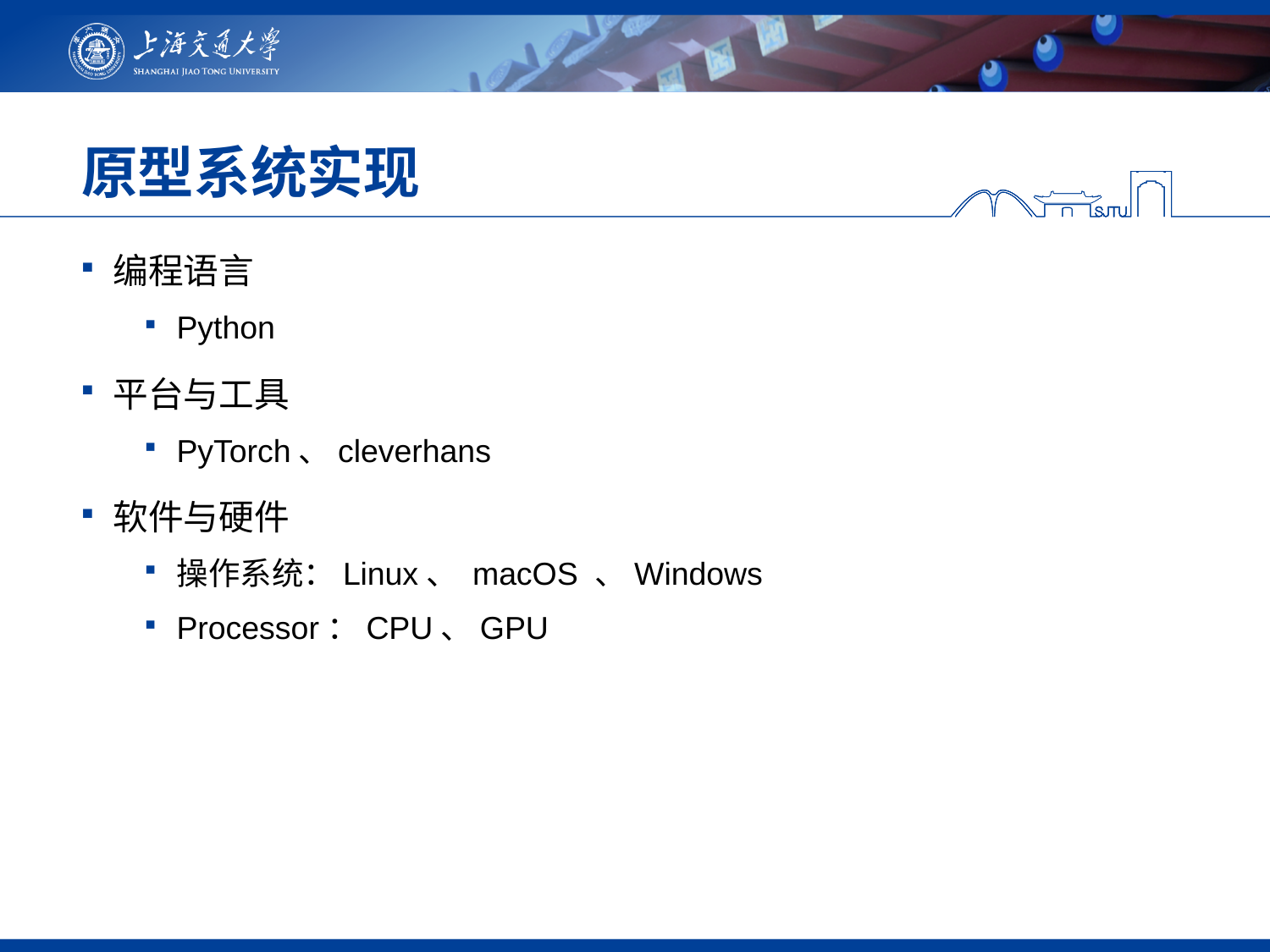

# 原型系统实现
编程语言
Python
平台与工具
PyTorch、cleverhans
软件与硬件
操作系统：Linux、 macOS 、Windows
Processor：CPU、GPU